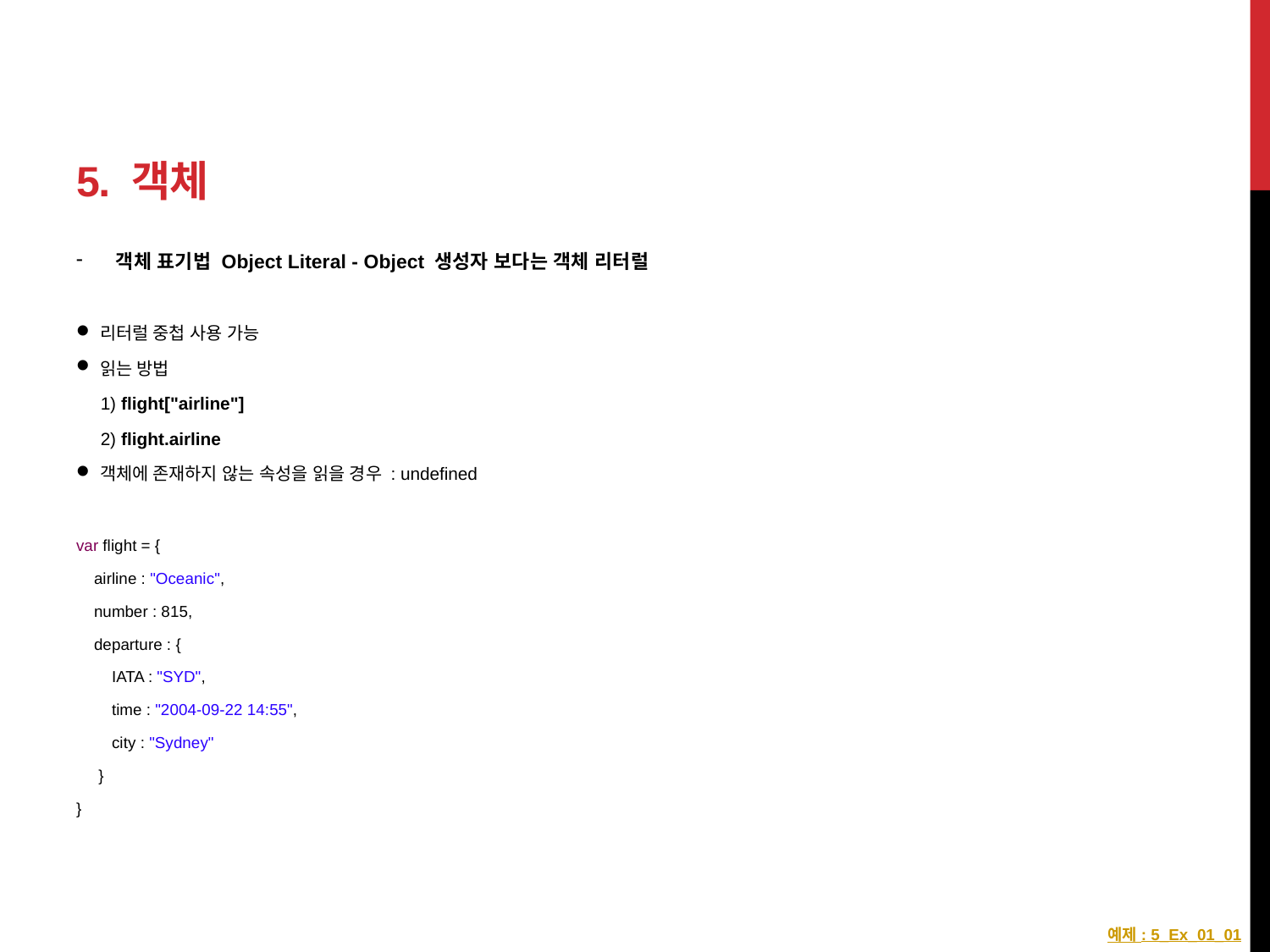

# 5. 객체
객체 표기법 Object Literal - Object 생성자 보다는 객체 리터럴

리터럴 중첩 사용 가능
읽는 방법
     1) flight["airline"]
     2) flight.airline
객체에 존재하지 않는 속성을 읽을 경우 : undefined

var flight = {
    airline : "Oceanic",
    number : 815,
    departure : {
        IATA : "SYD",
        time : "2004-09-22 14:55",
        city : "Sydney"
     }
}

예제 : 5_Ex_01_01